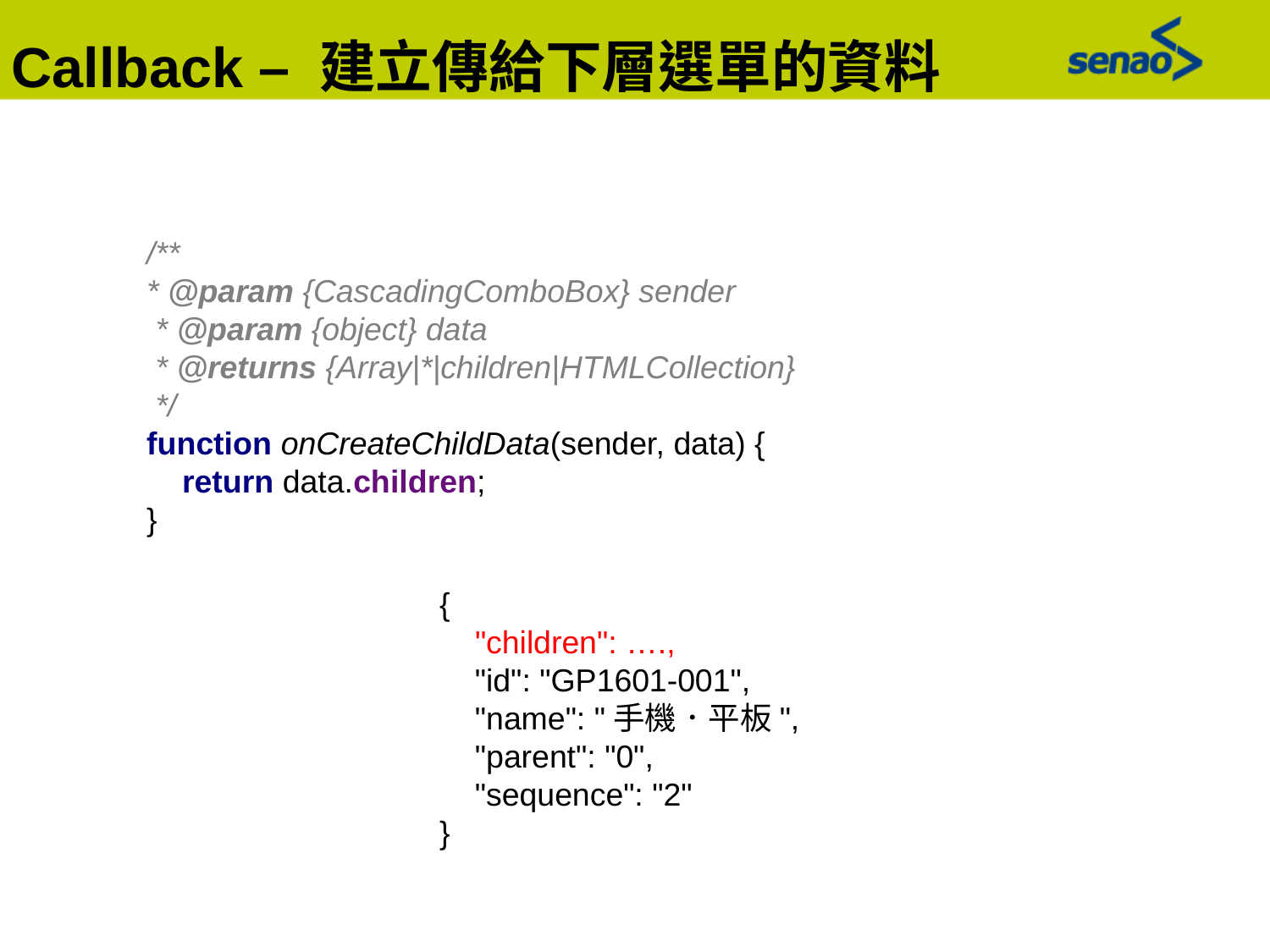

Callback – 建立傳給下層選單的資料
/**
* @param {CascadingComboBox} sender
 * @param {object} data
 * @returns {Array|*|children|HTMLCollection}
 */
function onCreateChildData(sender, data) {
    return data.children;
}
{
    "children": ….,
    "id": "GP1601-001",
    "name": "手機．平板",
    "parent": "0",
    "sequence": "2"
}